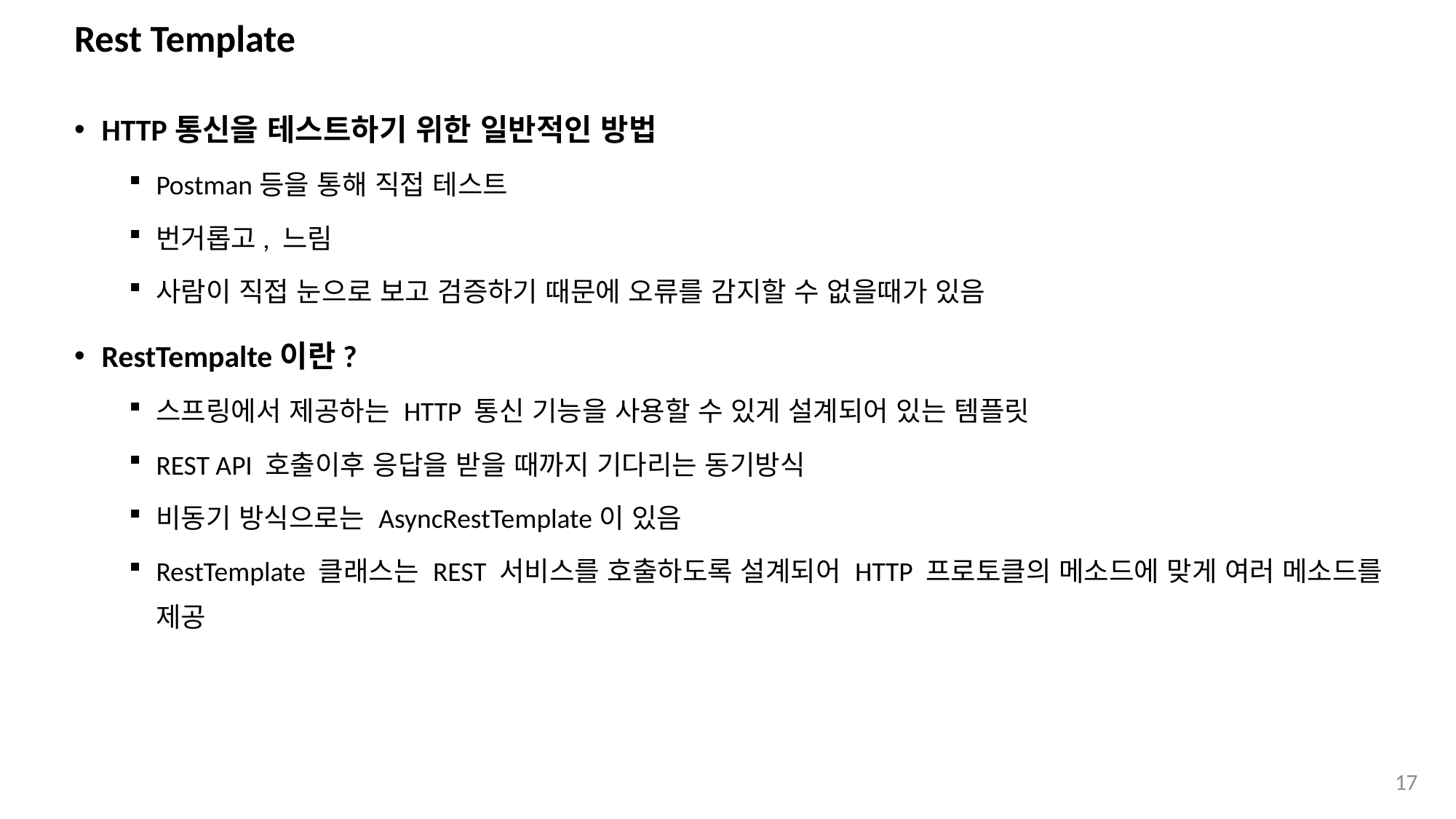

# Rest Template
HTTP통신을 테스트하기 위한 일반적인 방법
Postman등을 통해 직접 테스트
번거롭고, 느림
사람이 직접 눈으로 보고 검증하기 때문에 오류를 감지할 수 없을때가 있음
RestTempalte이란?
스프링에서 제공하는 HTTP 통신 기능을 사용할 수 있게 설계되어 있는 템플릿
REST API 호출이후 응답을 받을 때까지 기다리는 동기방식
비동기 방식으로는 AsyncRestTemplate이 있음
RestTemplate 클래스는 REST 서비스를 호출하도록 설계되어 HTTP 프로토클의 메소드에 맞게 여러 메소드를 제공

17